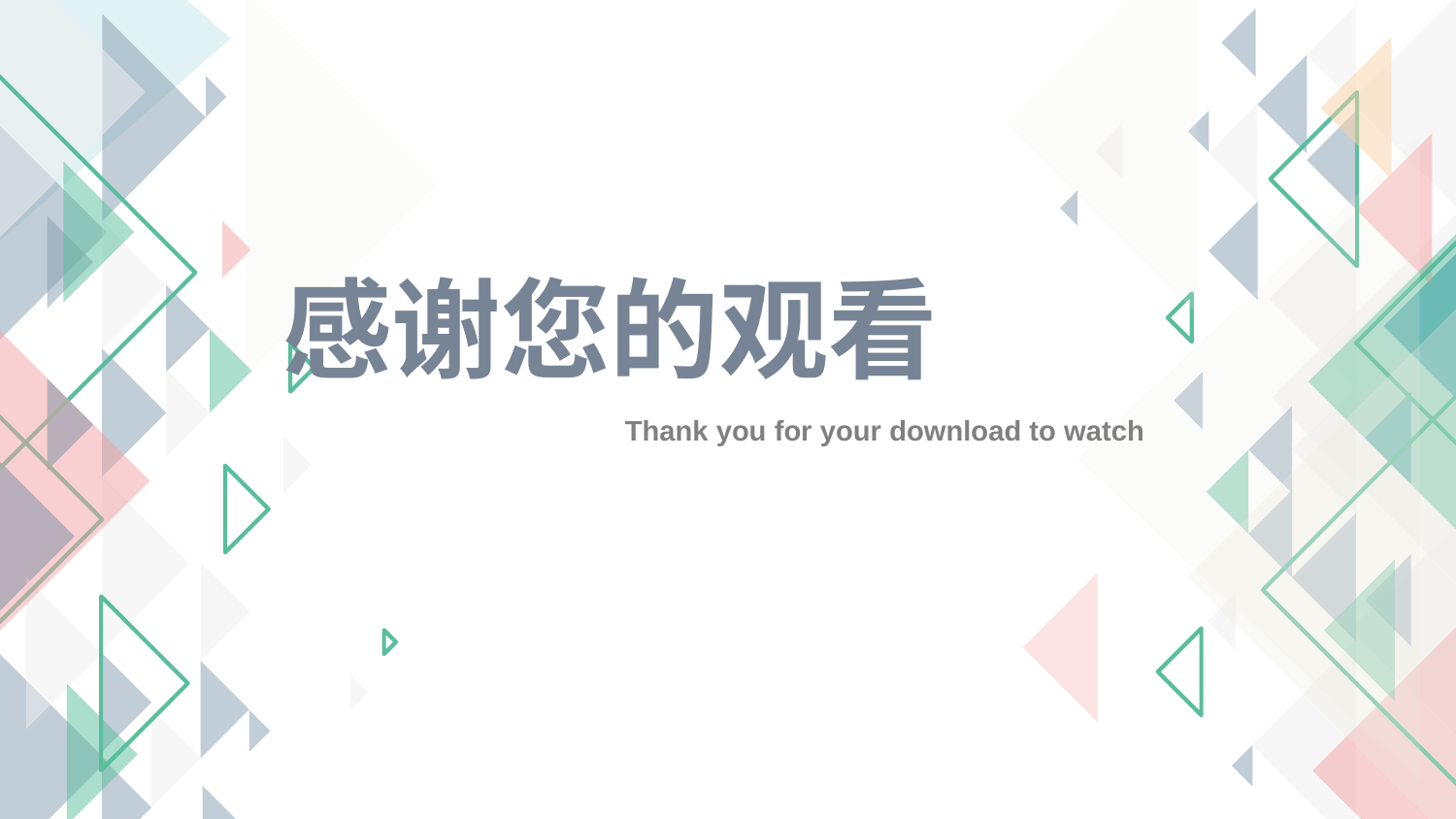

感谢您的观看

Thank you for your download to watch